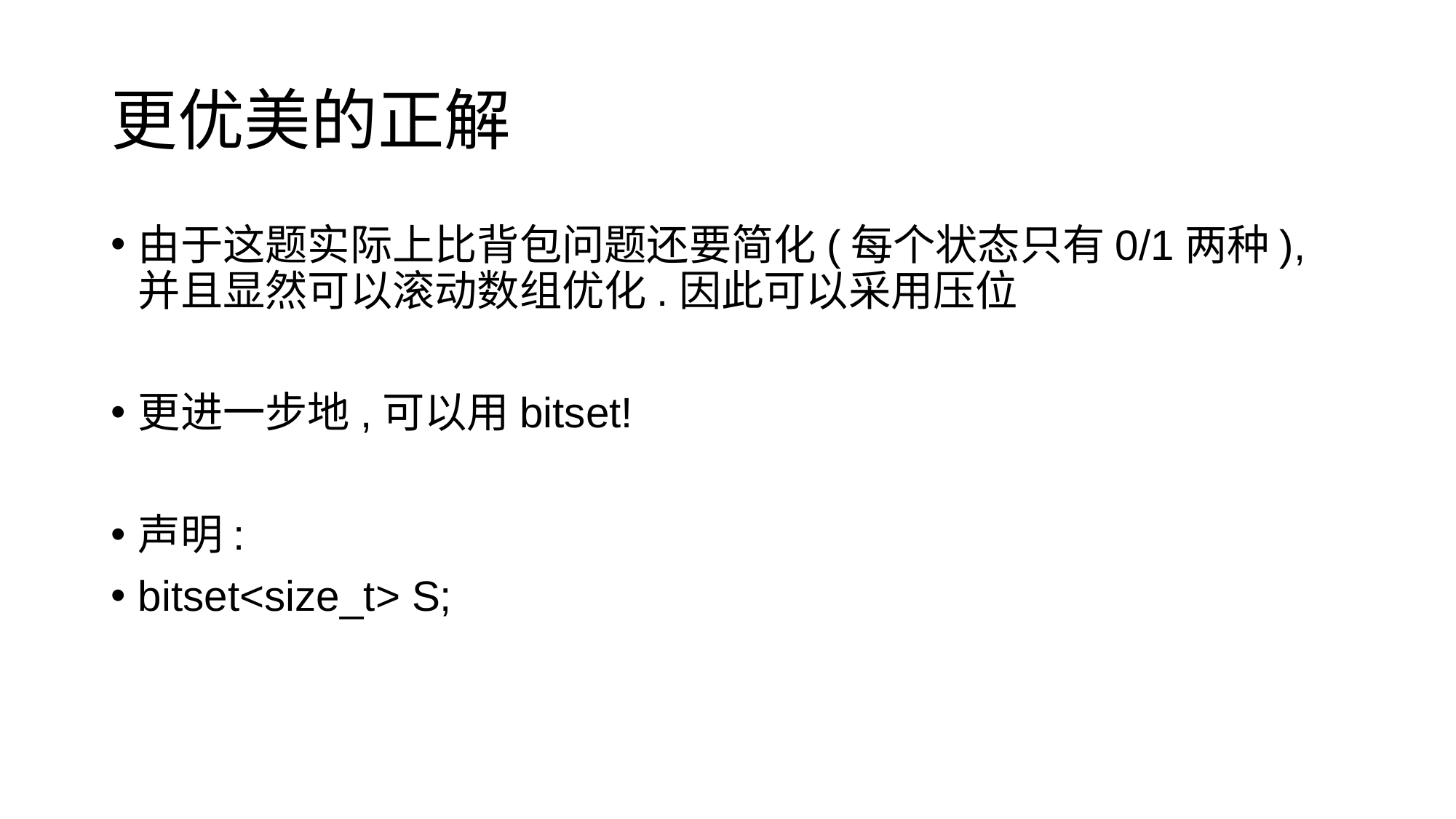

# 更优美的正解
由于这题实际上比背包问题还要简化(每个状态只有0/1两种),并且显然可以滚动数组优化.因此可以采用压位

更进一步地,可以用bitset!

声明:
bitset<size_t> S;